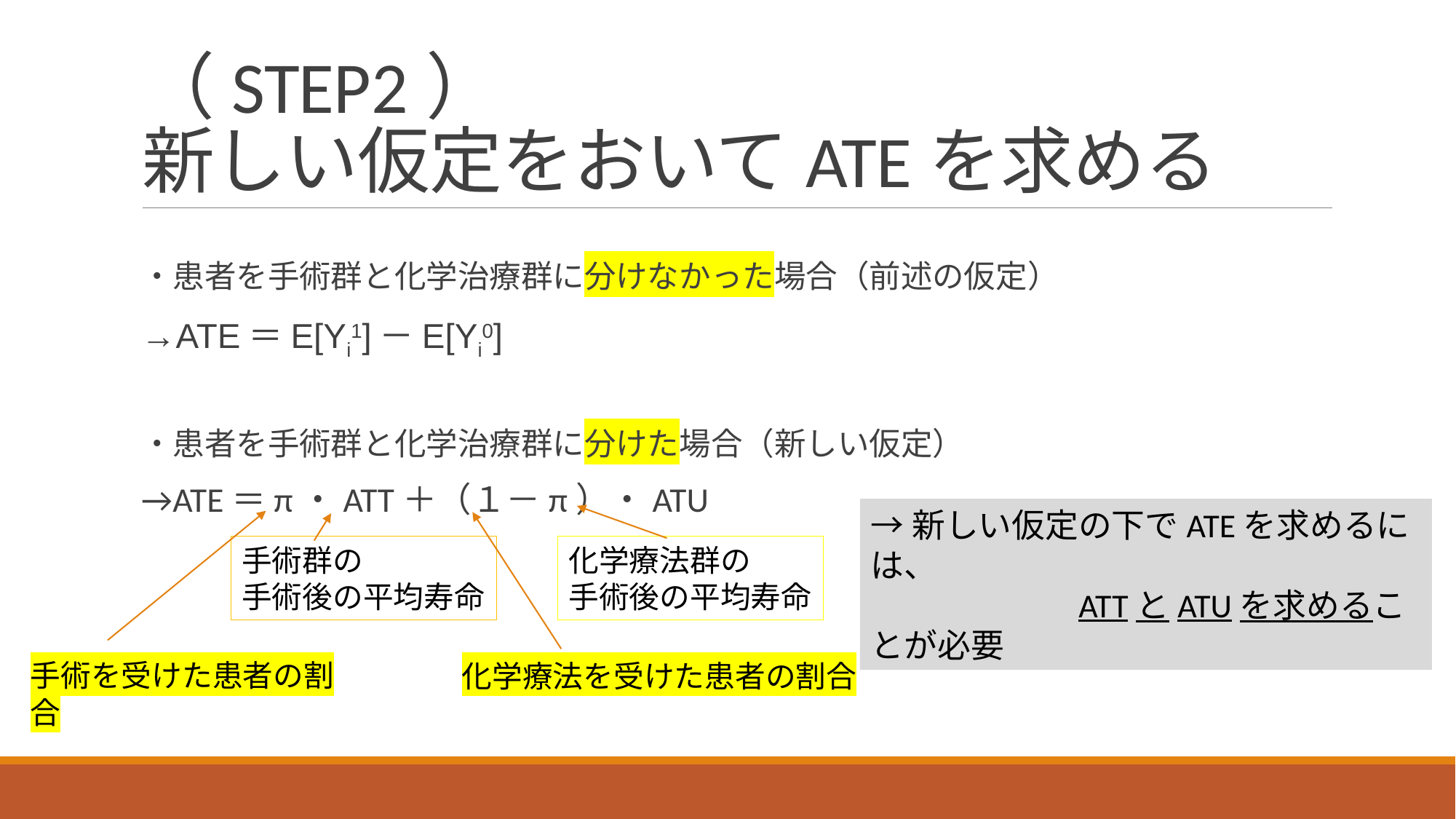

# （STEP2） 新しい仮定をおいてATEを求める
・患者を手術群と化学治療群に分けなかった場合（前述の仮定）
→ATE＝E[Yi1]－E[Yi0]

・患者を手術群と化学治療群に分けた場合（新しい仮定）
→ATE＝π・ATT＋（１－π）・ATU

→新しい仮定の下でATEを求めるには、
　　　　　　ATTとATUを求めることが必要
化学療法群の
手術後の平均寿命
手術群の
手術後の平均寿命
手術を受けた患者の割合
化学療法を受けた患者の割合